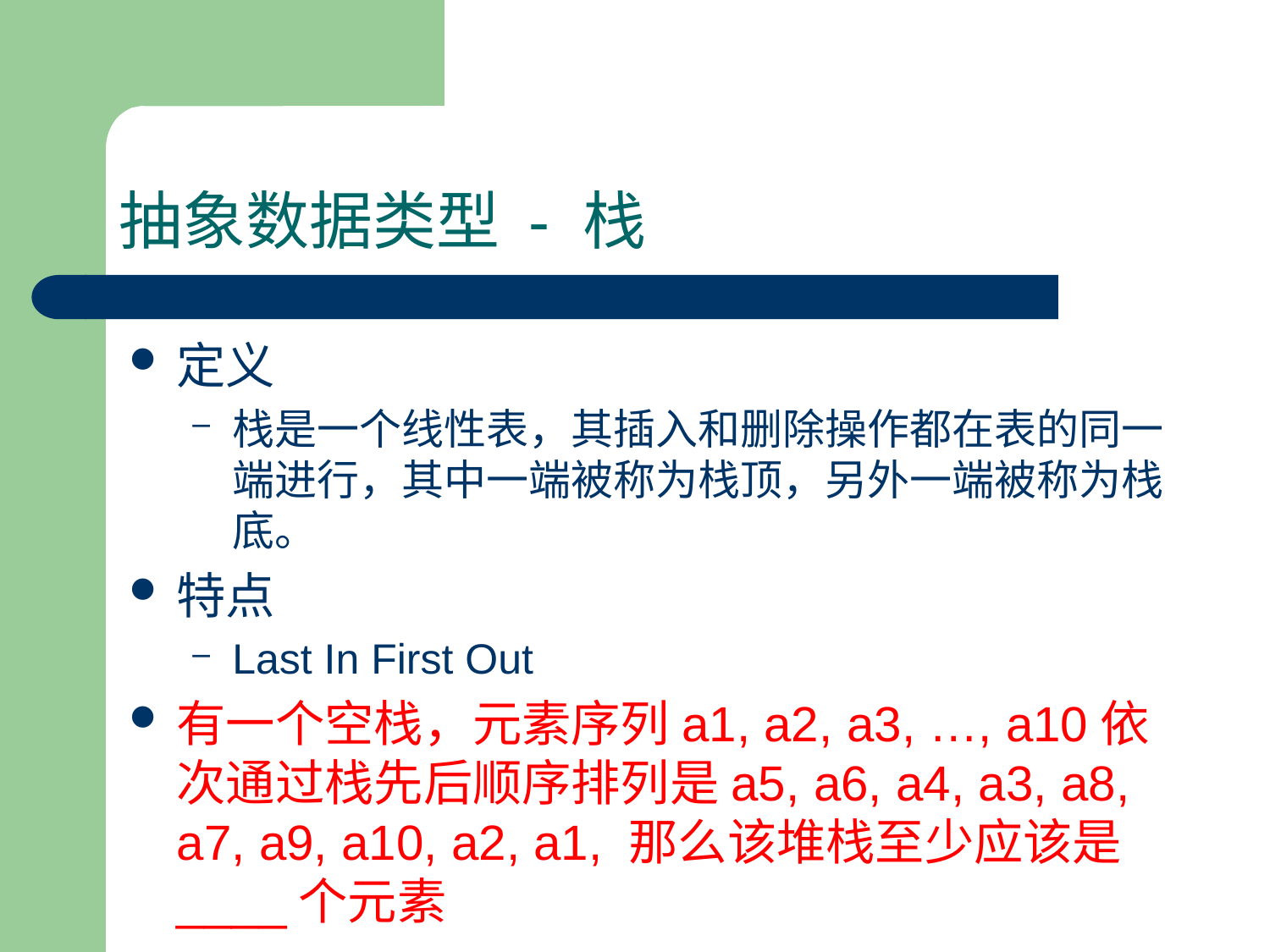

# 抽象数据类型 - 栈
定义
栈是一个线性表，其插入和删除操作都在表的同一端进行，其中一端被称为栈顶，另外一端被称为栈底。
特点
Last In First Out
有一个空栈，元素序列a1, a2, a3, …, a10依次通过栈先后顺序排列是a5, a6, a4, a3, a8, a7, a9, a10, a2, a1, 那么该堆栈至少应该是____个元素